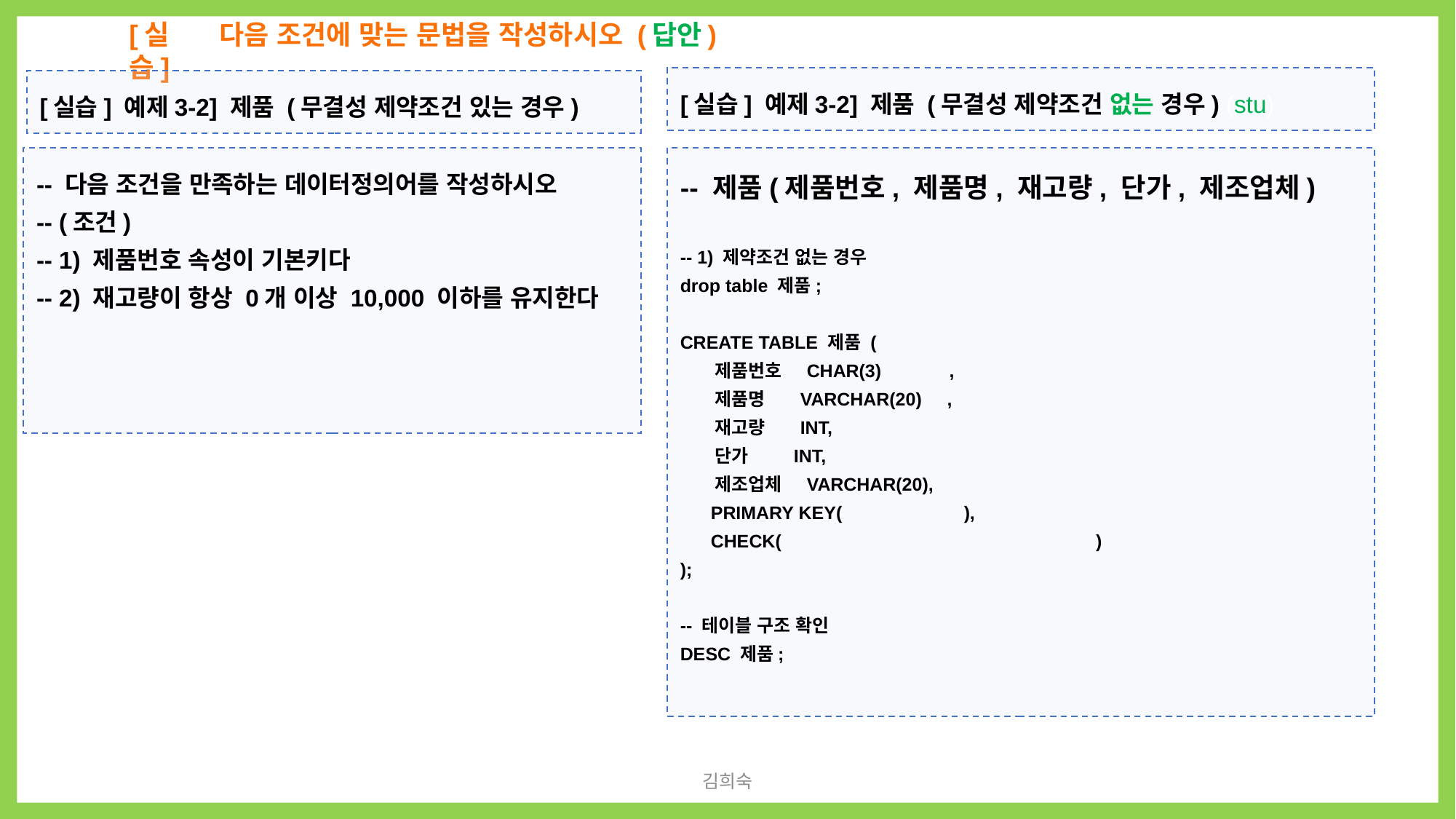

# 다음 조건에 맞는 문법을 작성하시오 (답안)
[실습] 예제3-2] 제품 (무결성 제약조건 없는 경우) (stu)
[실습] 예제3-2] 제품 (무결성 제약조건 있는 경우)
-- 제품(제품번호, 제품명, 재고량, 단가, 제조업체)
-- 1) 제약조건 없는 경우
drop table 제품;

CREATE TABLE 제품 (
      제품번호    CHAR(3)	          ,
      제품명      VARCHAR(20)     ,
      재고량      INT,
      단가        INT,
      제조업체    VARCHAR(20),
      PRIMARY KEY(                        ),
      CHECK(                                                              )
);

-- 테이블 구조 확인
DESC 제품;
-- 다음 조건을 만족하는 데이터정의어를 작성하시오
-- (조건)
-- 1) 제품번호 속성이 기본키다
-- 2) 재고량이 항상 0개 이상 10,000 이하를 유지한다
김희숙